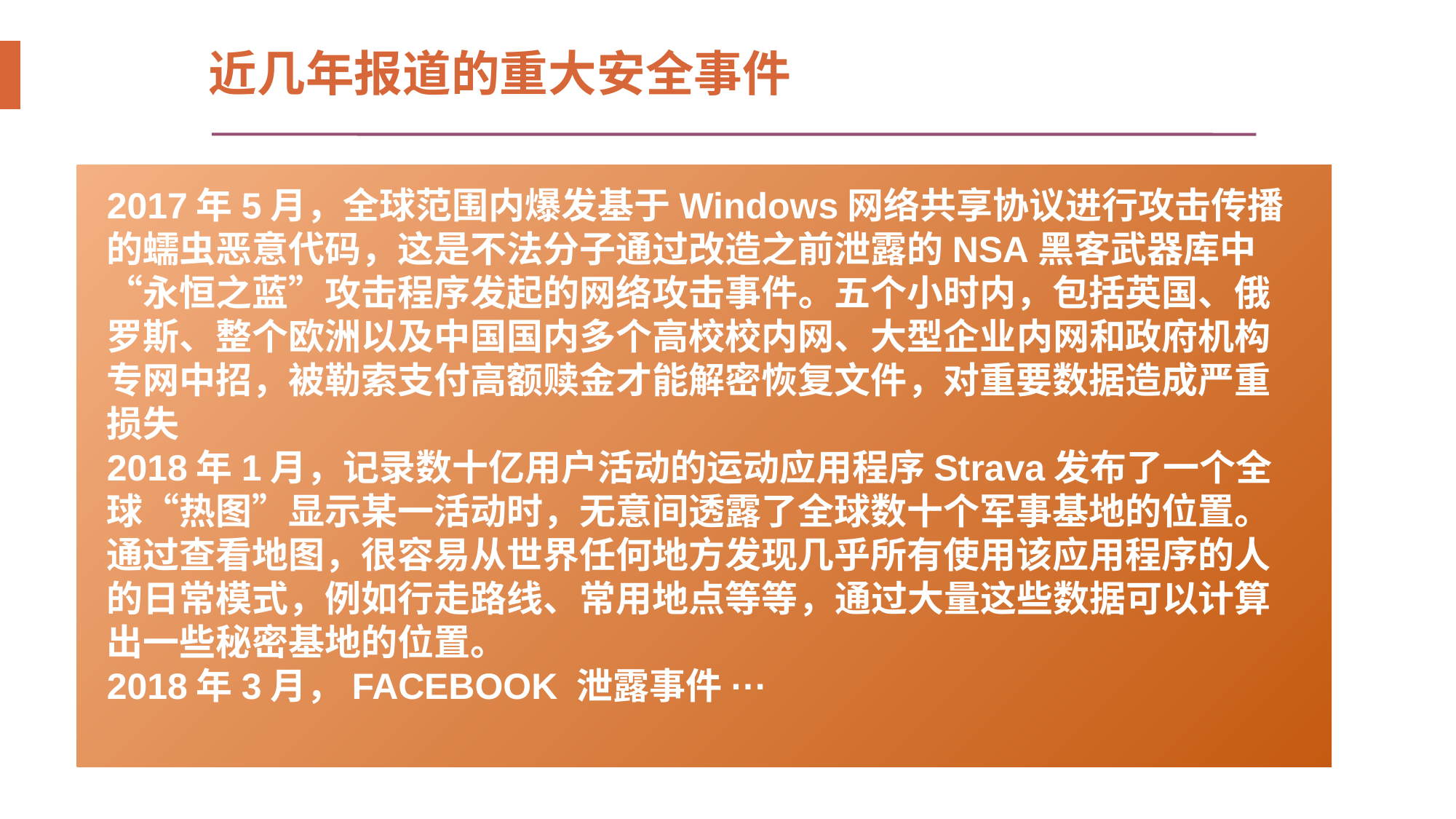

#
近几年报道的重大安全事件

Nanjing University of Posts & Telecommunications

2017年5月，全球范围内爆发基于Windows网络共享协议进行攻击传播的蠕虫恶意代码，这是不法分子通过改造之前泄露的NSA黑客武器库中“永恒之蓝”攻击程序发起的网络攻击事件。五个小时内，包括英国、俄罗斯、整个欧洲以及中国国内多个高校校内网、大型企业内网和政府机构专网中招，被勒索支付高额赎金才能解密恢复文件，对重要数据造成严重损失
2018年1月，记录数十亿用户活动的运动应用程序Strava发布了一个全球“热图”显示某一活动时，无意间透露了全球数十个军事基地的位置。通过查看地图，很容易从世界任何地方发现几乎所有使用该应用程序的人的日常模式，例如行走路线、常用地点等等，通过大量这些数据可以计算出一些秘密基地的位置。
2018年3月，FACEBOOK 泄露事件···